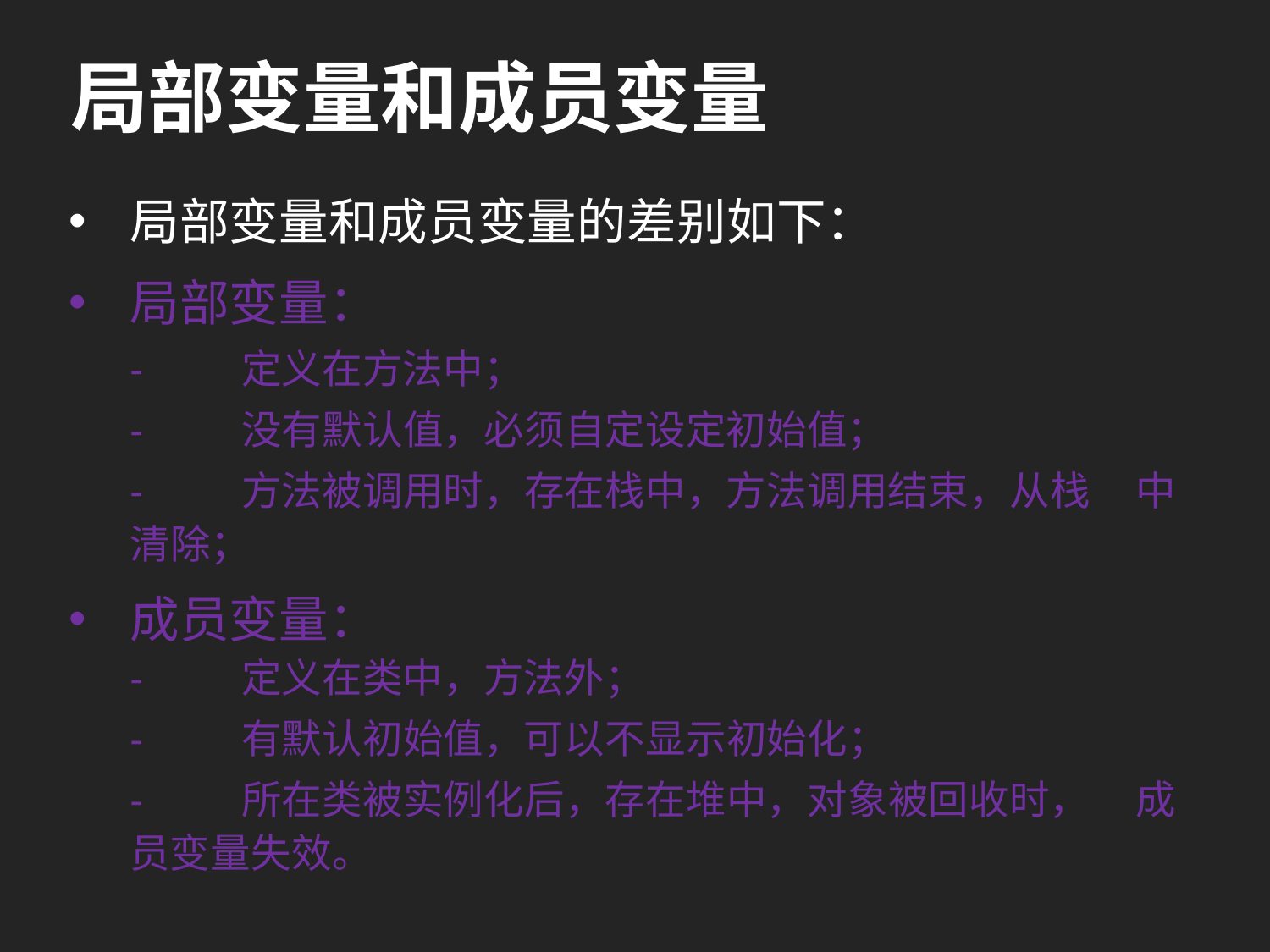

# 局部变量和成员变量
局部变量和成员变量的差别如下：
局部变量：
- 	定义在方法中；
- 	没有默认值，必须自定设定初始值；
- 	方法被调用时，存在栈中，方法调用结束，从栈	中清除；
成员变量：
- 	定义在类中，方法外；
- 	有默认初始值，可以不显示初始化；
- 	所在类被实例化后，存在堆中，对象被回收时，	成员变量失效。